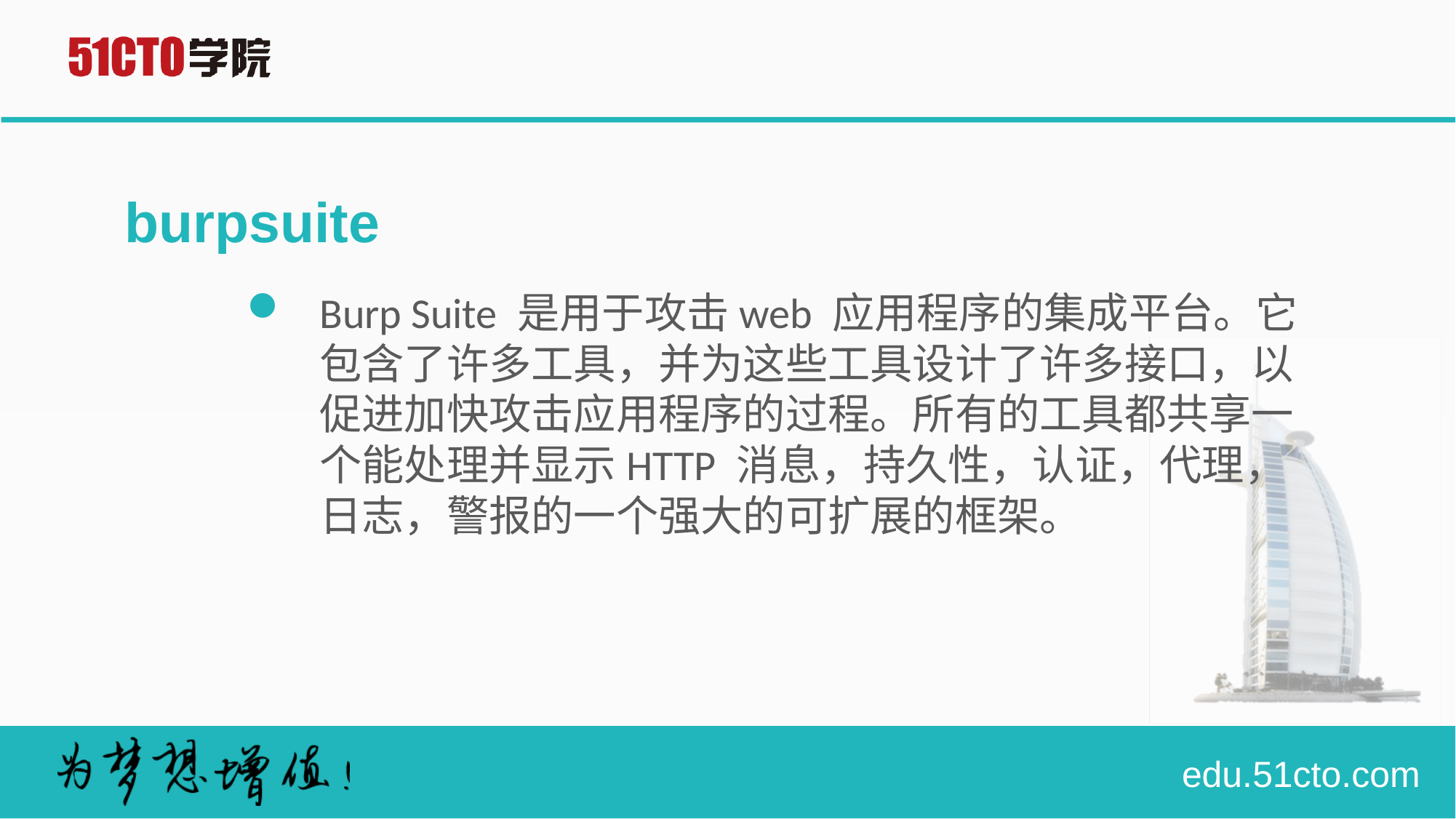

# burpsuite
Burp Suite 是用于攻击web 应用程序的集成平台。它包含了许多工具，并为这些工具设计了许多接口，以促进加快攻击应用程序的过程。所有的工具都共享一个能处理并显示HTTP 消息，持久性，认证，代理，日志，警报的一个强大的可扩展的框架。